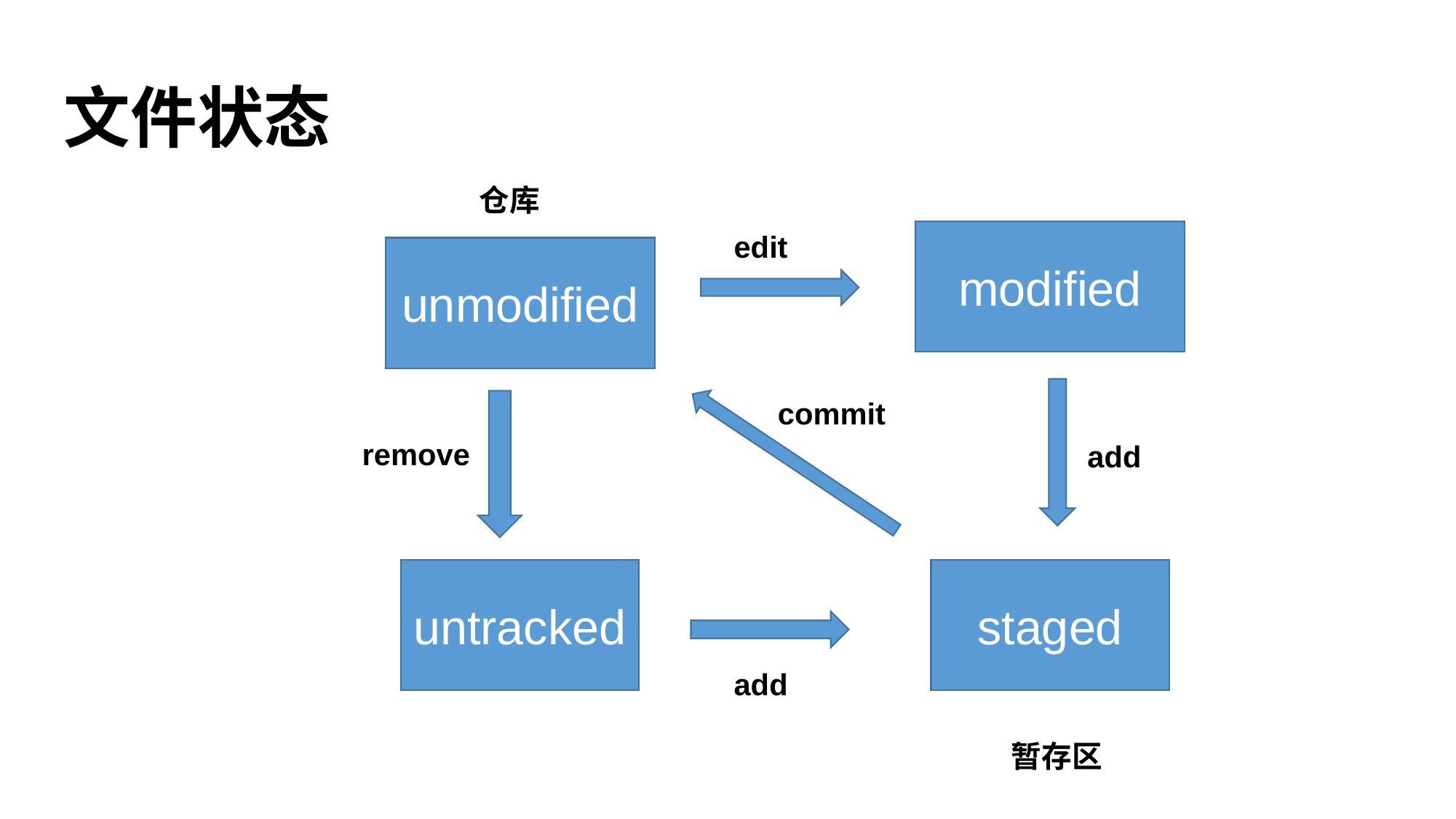

文件状态
仓库
modified
edit
unmodified

commit

remove
add
untracked
staged

add
暂存区